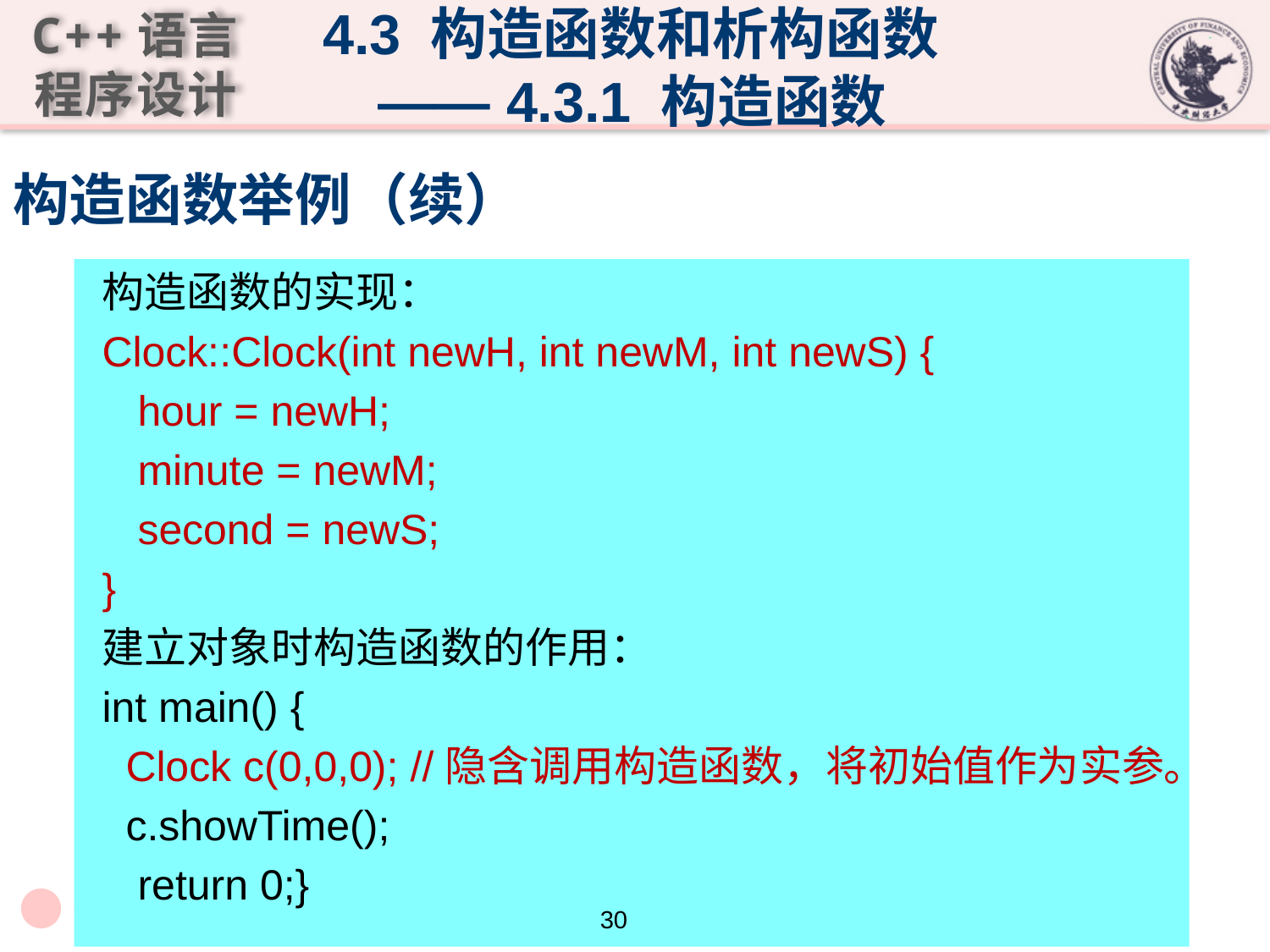

4.3 构造函数和析构函数
 —— 4.3.1 构造函数
# 构造函数举例（续）
构造函数的实现：
Clock::Clock(int newH, int newM, int newS) {
	hour = newH;
	minute = newM;
	second = newS;
}
建立对象时构造函数的作用：
int main() {
  Clock c(0,0,0); //隐含调用构造函数，将初始值作为实参。
  c.showTime();
	return 0;}
30